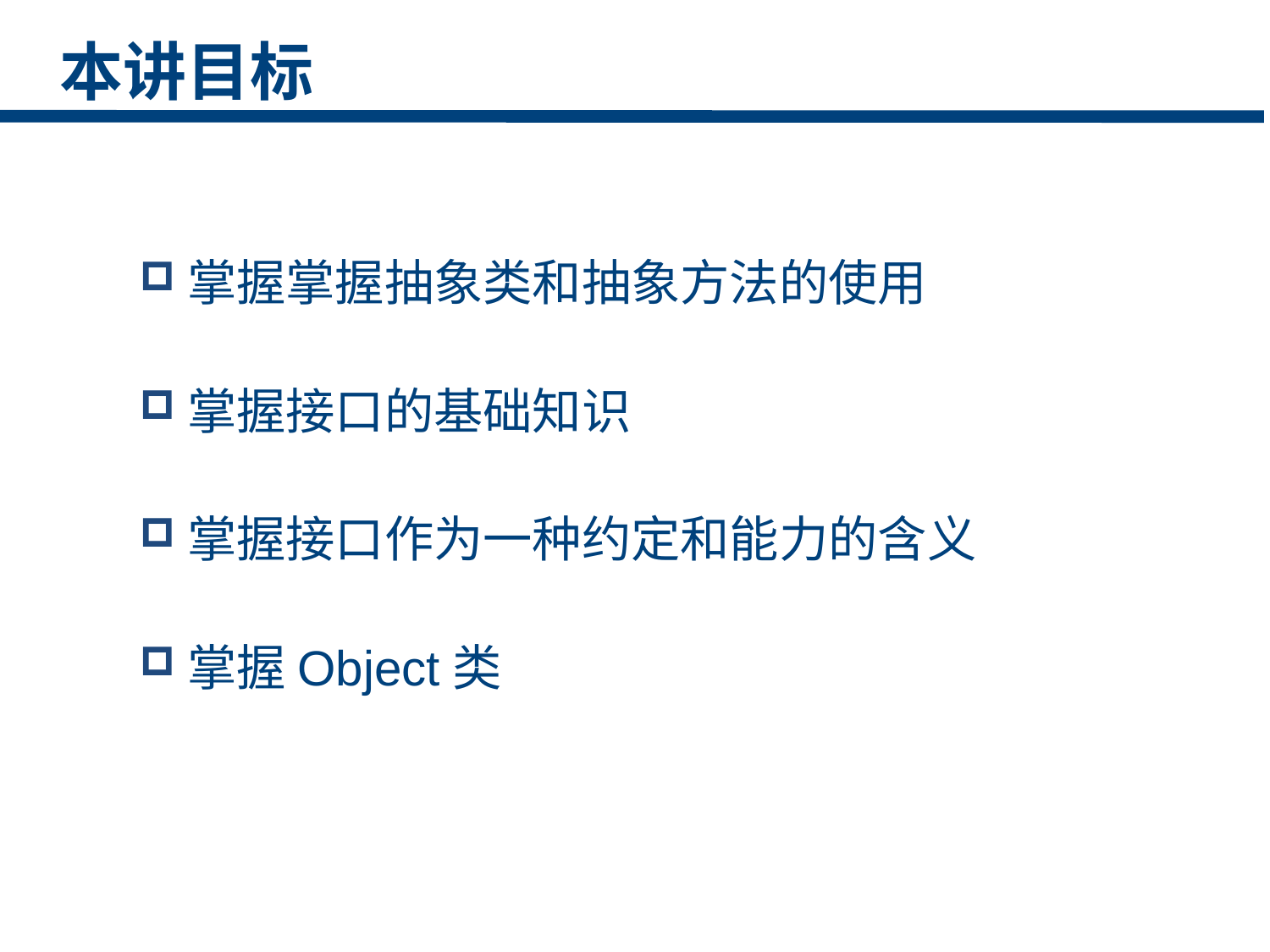

本讲目标
掌握掌握抽象类和抽象方法的使用
掌握接口的基础知识
掌握接口作为一种约定和能力的含义
掌握Object类

点击添加文本
点击添加文本
点击添加文本
点击添加文本